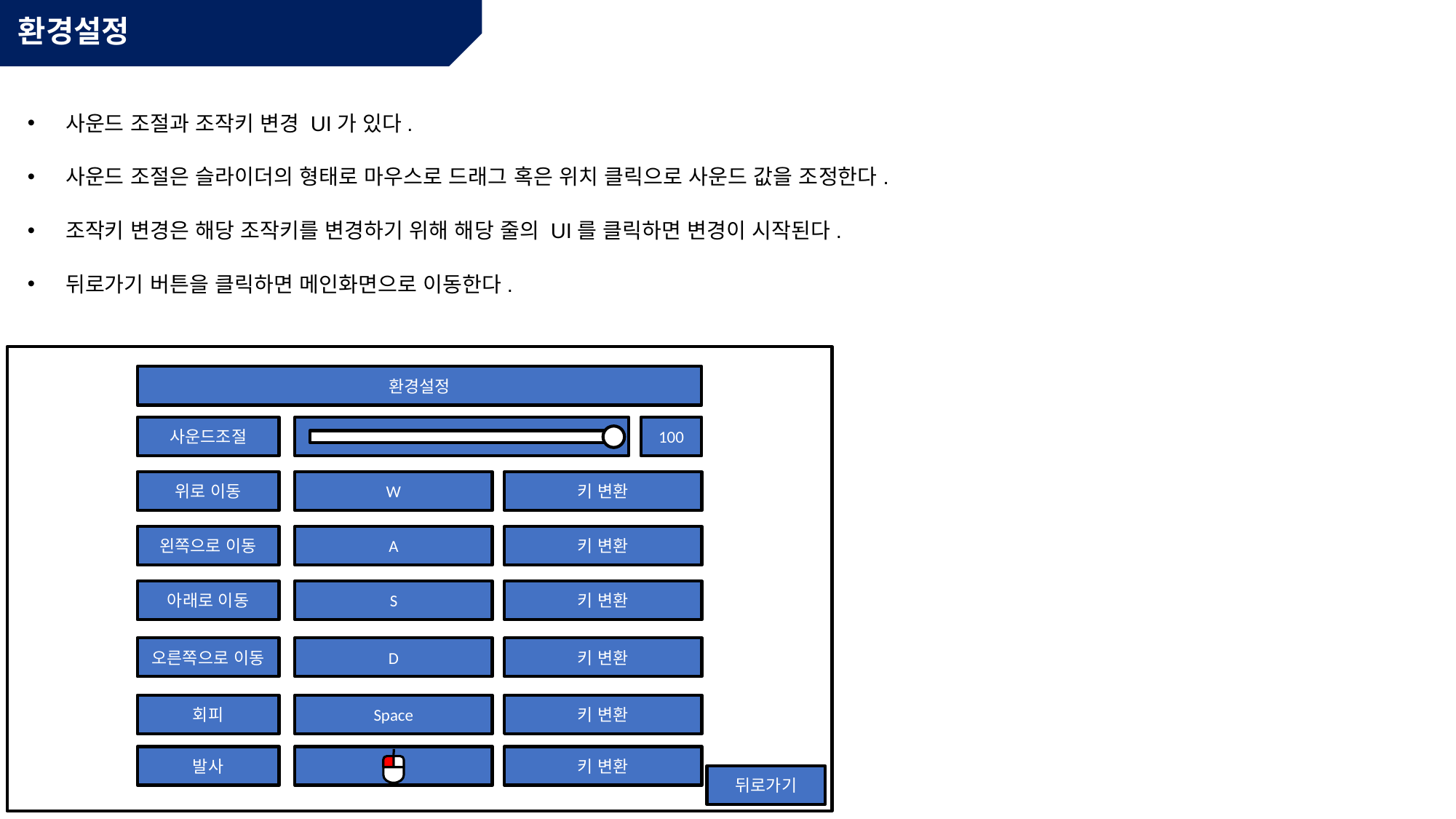

# 환경설정
사운드 조절과 조작키 변경 UI가 있다.
사운드 조절은 슬라이더의 형태로 마우스로 드래그 혹은 위치 클릭으로 사운드 값을 조정한다.
조작키 변경은 해당 조작키를 변경하기 위해 해당 줄의 UI를 클릭하면 변경이 시작된다.
뒤로가기 버튼을 클릭하면 메인화면으로 이동한다.

환경설정
사운드조절

100

위로 이동
W
키 변환
왼쪽으로 이동
A
키 변환
아래로 이동
S
키 변환
오른쪽으로 이동
D
키 변환
회피
Space
키 변환
발사

키 변환

뒤로가기